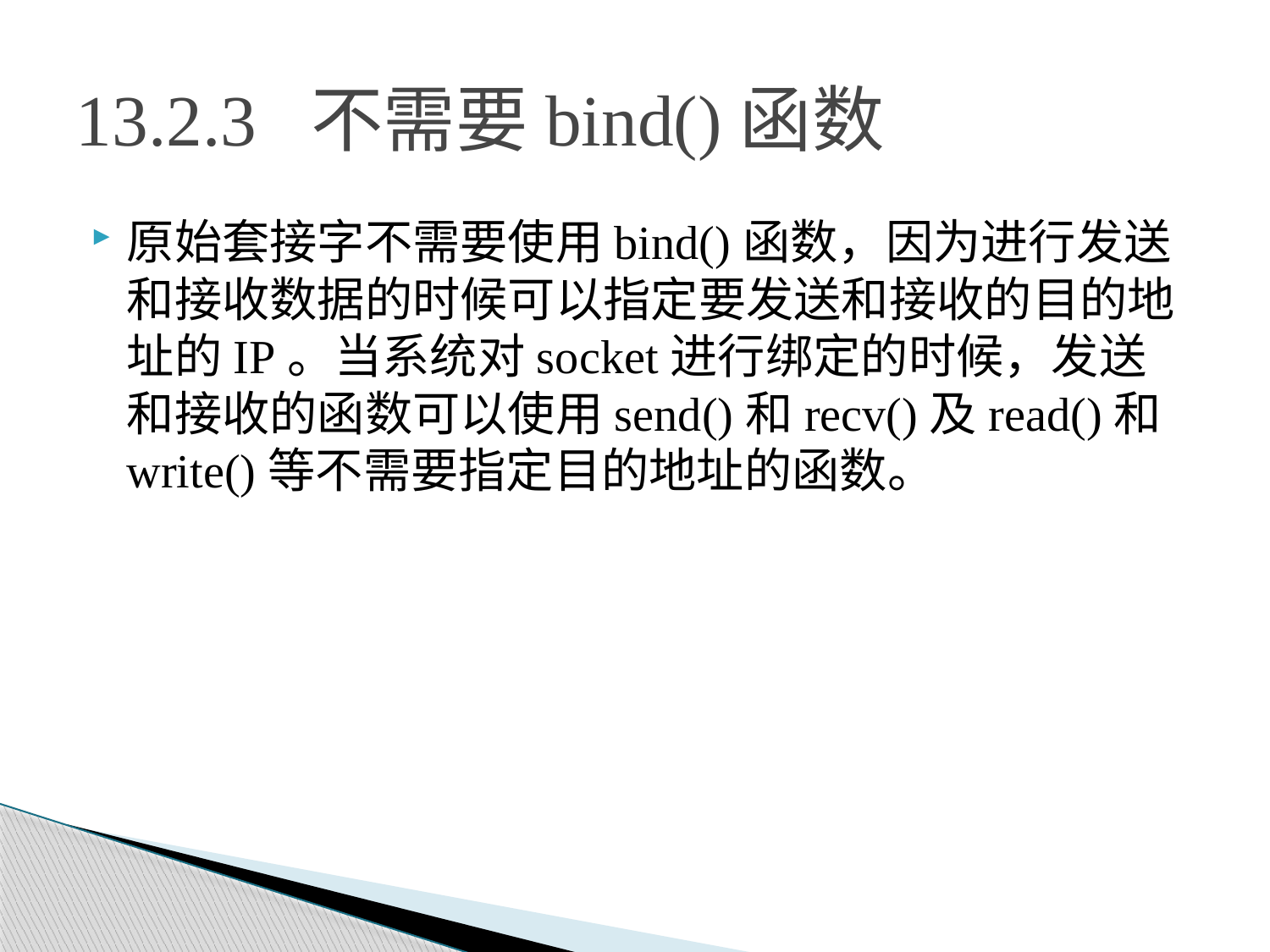

# 13.2.3  不需要bind()函数
原始套接字不需要使用bind()函数，因为进行发送和接收数据的时候可以指定要发送和接收的目的地址的IP。当系统对socket进行绑定的时候，发送和接收的函数可以使用send()和recv()及read()和write()等不需要指定目的地址的函数。